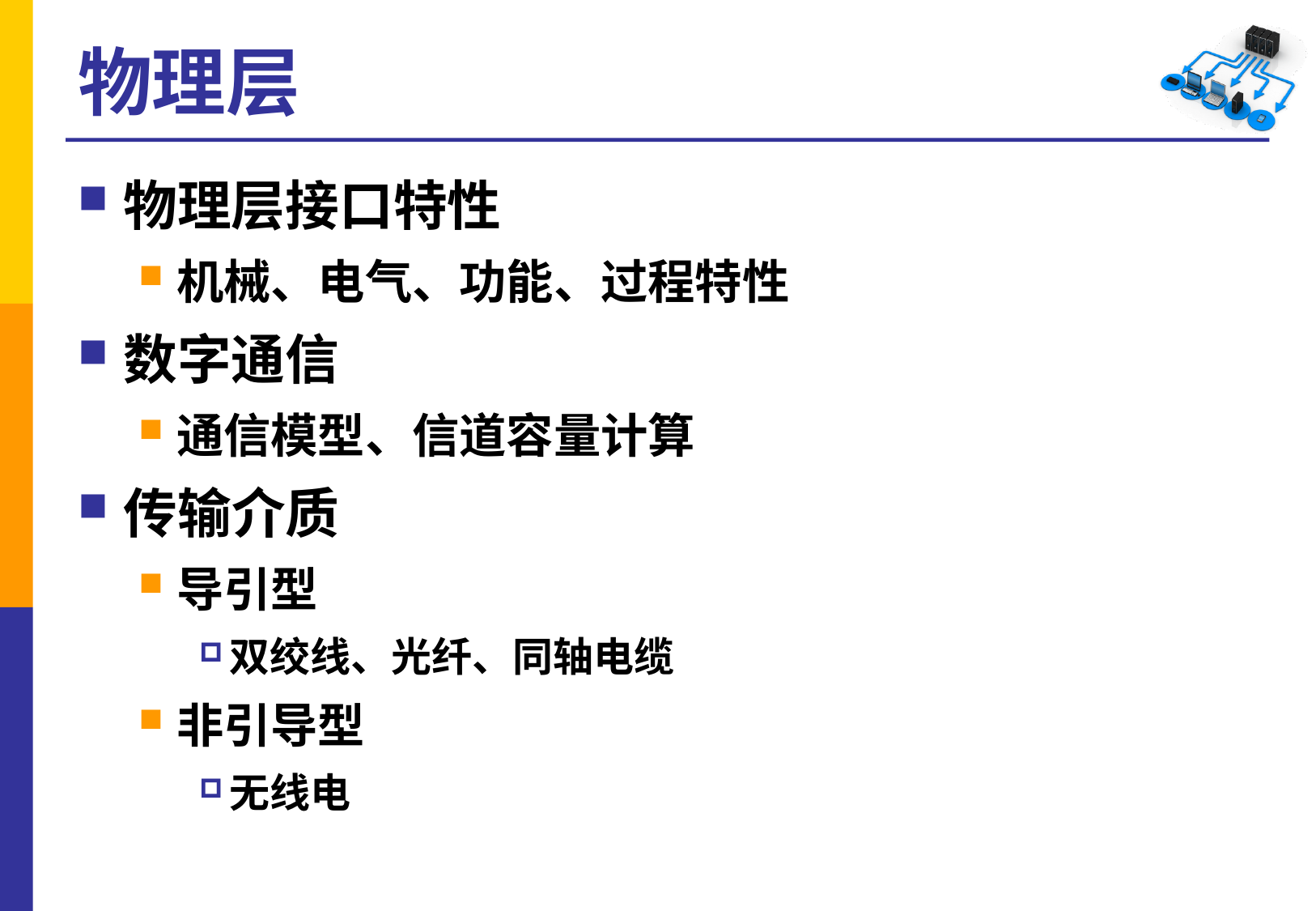

# 物理层
物理层接口特性
机械、电气、功能、过程特性
数字通信
通信模型、信道容量计算
传输介质
导引型
双绞线、光纤、同轴电缆
非引导型
无线电